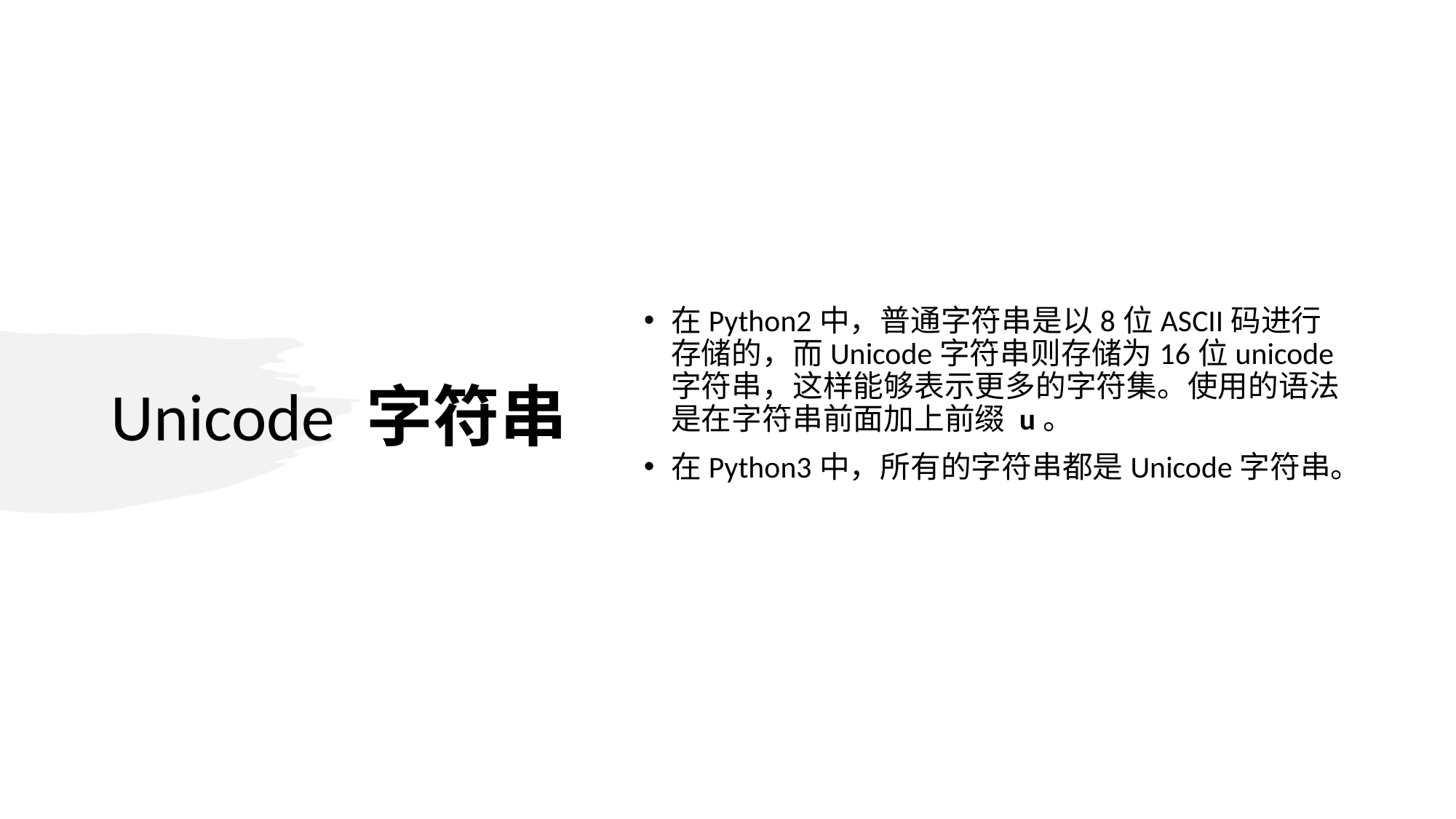

# Unicode 字符串
在Python2中，普通字符串是以8位ASCII码进行存储的，而Unicode字符串则存储为16位unicode字符串，这样能够表示更多的字符集。使用的语法是在字符串前面加上前缀 u。
在Python3中，所有的字符串都是Unicode字符串。